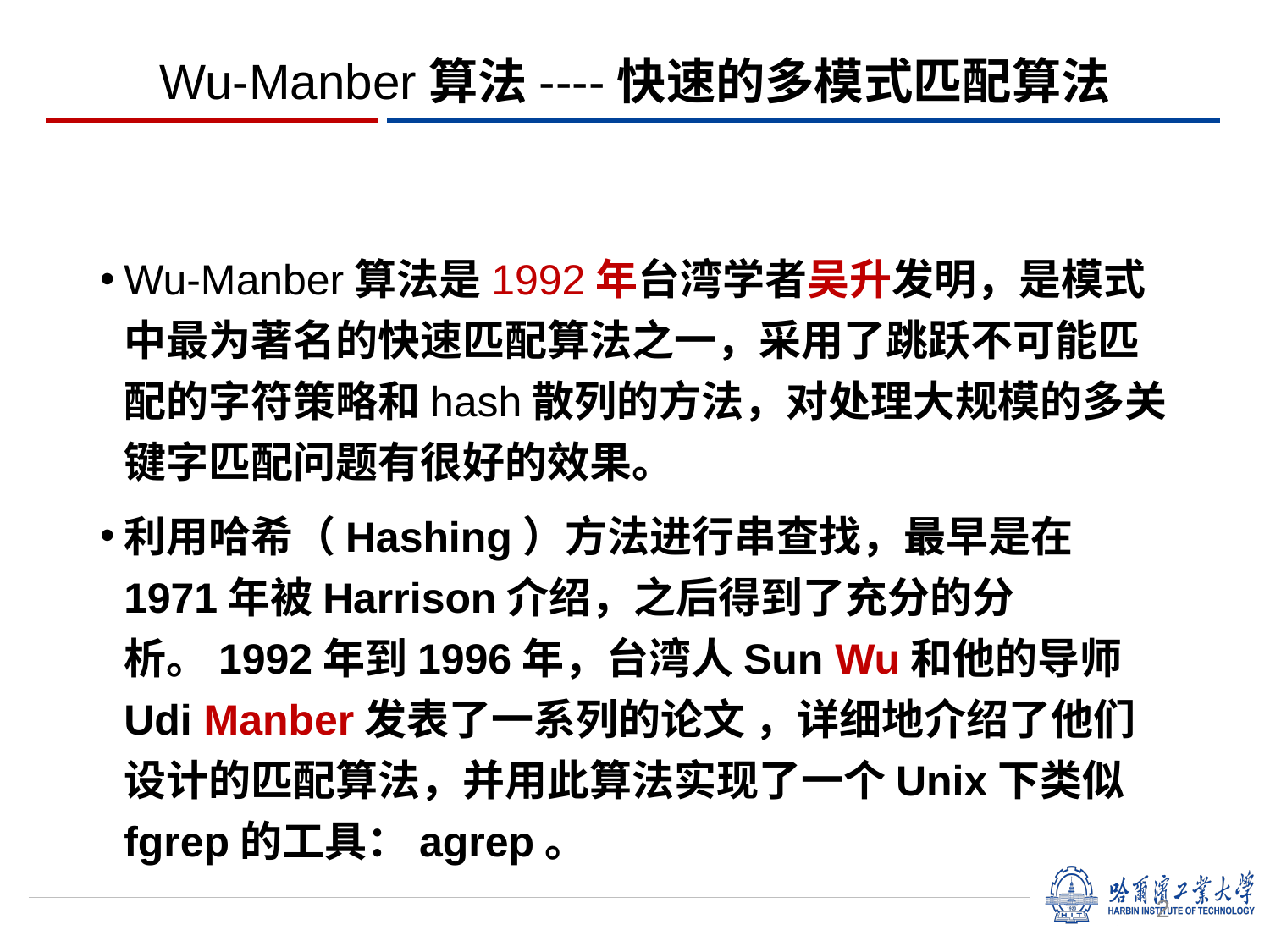

# Wu-Manber算法----快速的多模式匹配算法
Wu-Manber算法是1992年台湾学者吴升发明，是模式中最为著名的快速匹配算法之一，采用了跳跃不可能匹配的字符策略和hash散列的方法，对处理大规模的多关键字匹配问题有很好的效果。
利用哈希（Hashing）方法进行串查找，最早是在1971年被Harrison介绍，之后得到了充分的分析。1992年到1996年，台湾人Sun Wu和他的导师Udi Manber发表了一系列的论文 ，详细地介绍了他们设计的匹配算法，并用此算法实现了一个Unix下类似fgrep的工具：agrep。

2